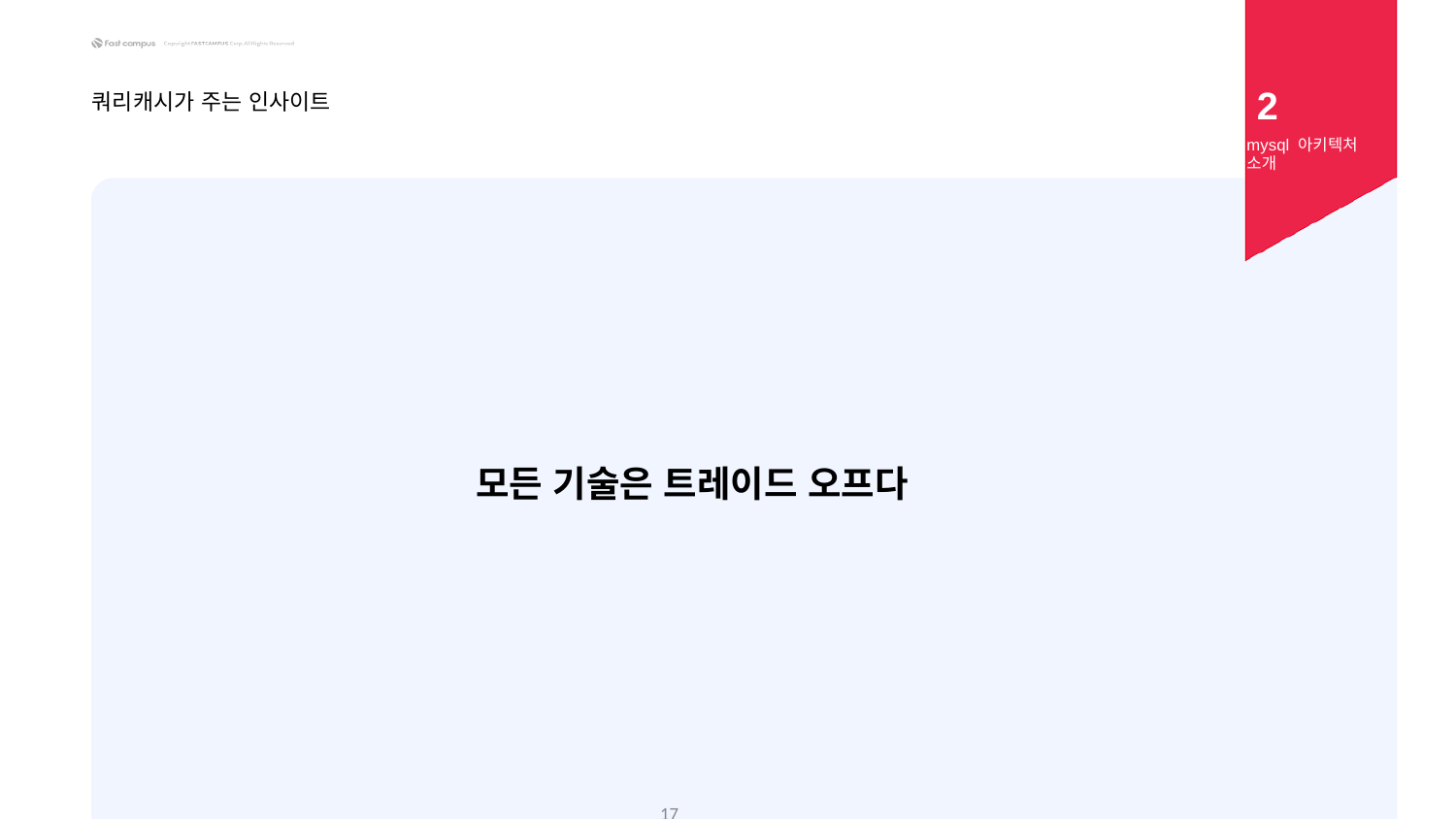

2
쿼리캐시가 주는 인사이트

mysql 아키텍처 소개

모든 기술은 트레이드 오프다
17